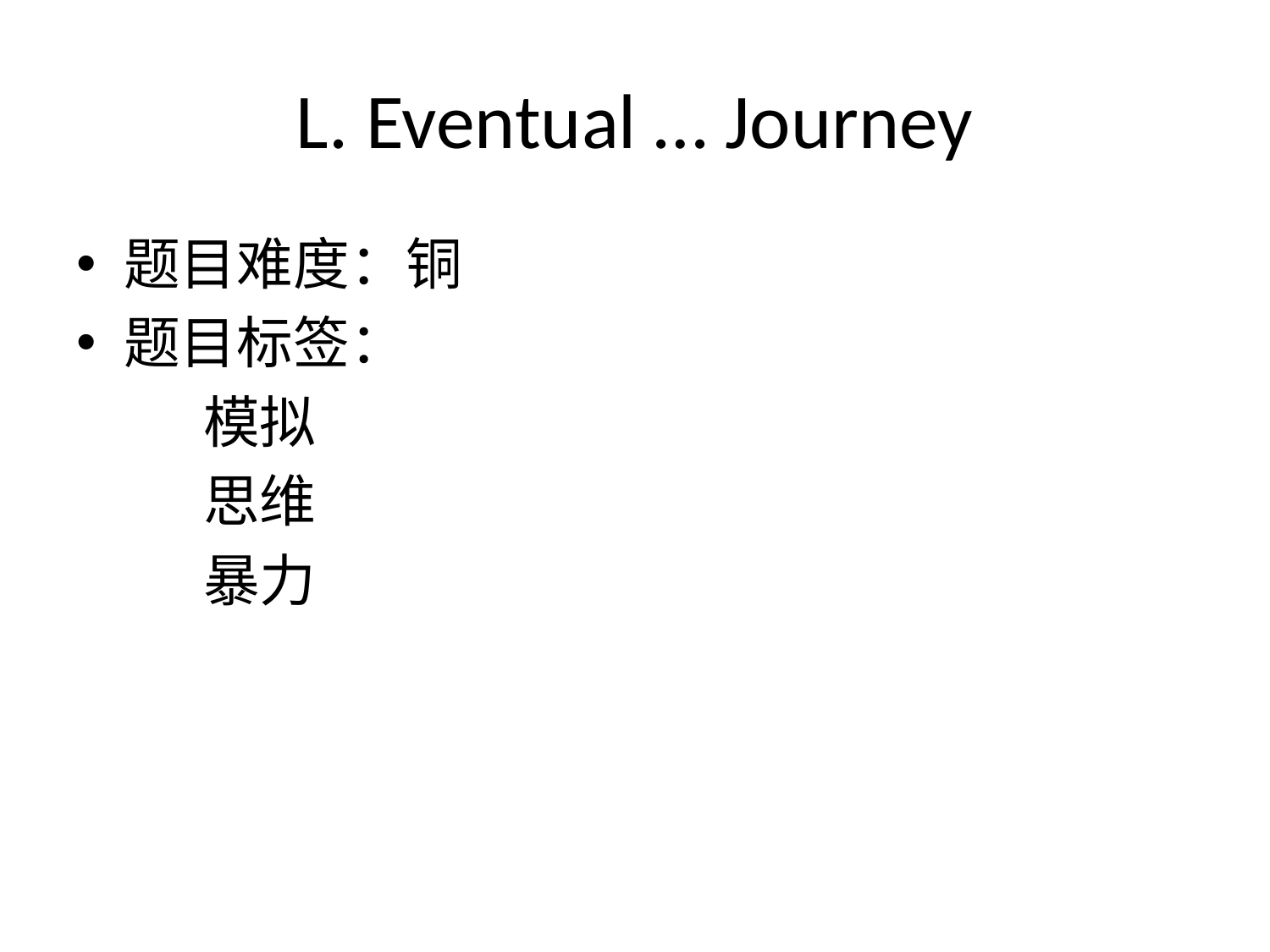

# L. Eventual … Journey
题目难度：铜
题目标签：
	模拟
	思维
	暴力